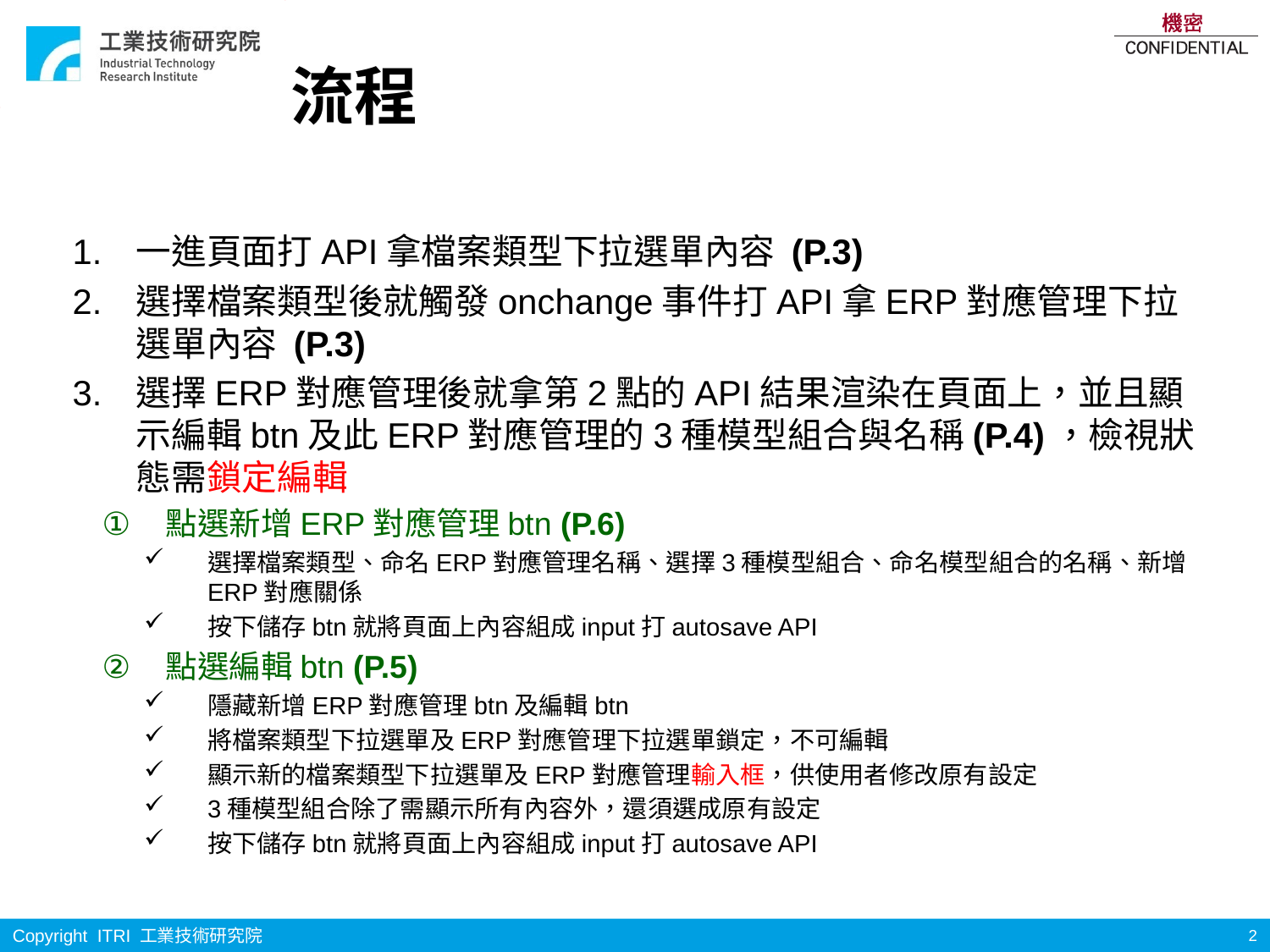

# 流程
一進頁面打API拿檔案類型下拉選單內容 (P.3)
選擇檔案類型後就觸發onchange事件打API拿ERP對應管理下拉選單內容 (P.3)
選擇ERP對應管理後就拿第2點的API結果渲染在頁面上，並且顯示編輯btn及此ERP對應管理的3種模型組合與名稱(P.4)，檢視狀態需鎖定編輯
點選新增ERP對應管理btn (P.6)
選擇檔案類型、命名ERP對應管理名稱、選擇3種模型組合、命名模型組合的名稱、新增ERP對應關係
按下儲存btn就將頁面上內容組成input打autosave API
點選編輯btn (P.5)
隱藏新增ERP對應管理btn及編輯btn
將檔案類型下拉選單及ERP對應管理下拉選單鎖定，不可編輯
顯示新的檔案類型下拉選單及ERP對應管理輸入框，供使用者修改原有設定
3種模型組合除了需顯示所有內容外，還須選成原有設定
按下儲存btn就將頁面上內容組成input打autosave API

2